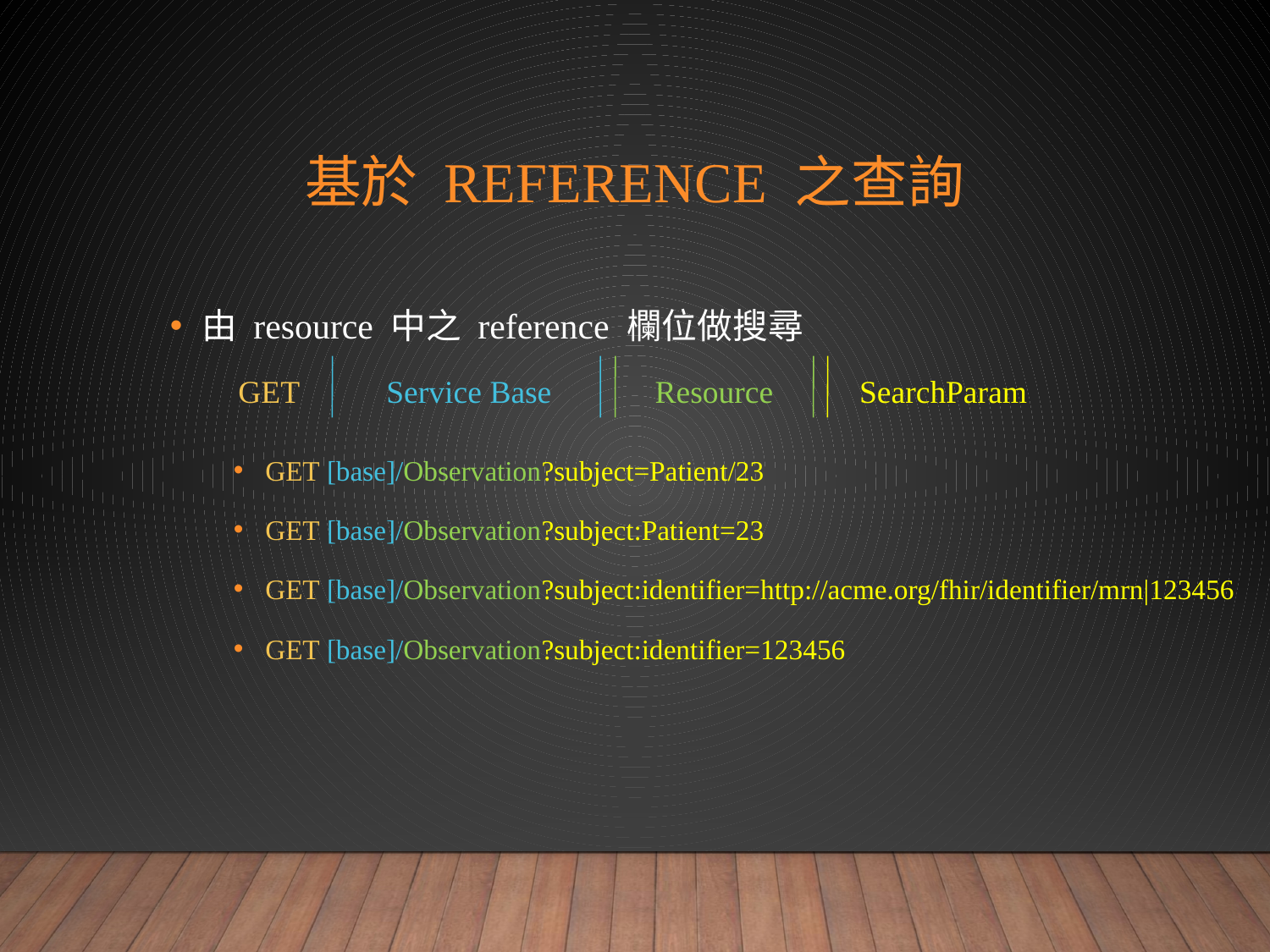

# 基於 reference 之查詢
由 resource 中之 reference 欄位做搜尋

GET [base]/Observation?subject=Patient/23
GET [base]/Observation?subject:Patient=23
GET [base]/Observation?subject:identifier=http://acme.org/fhir/identifier/mrn|123456
GET [base]/Observation?subject:identifier=123456
Service Base
Resource
SearchParam
GET